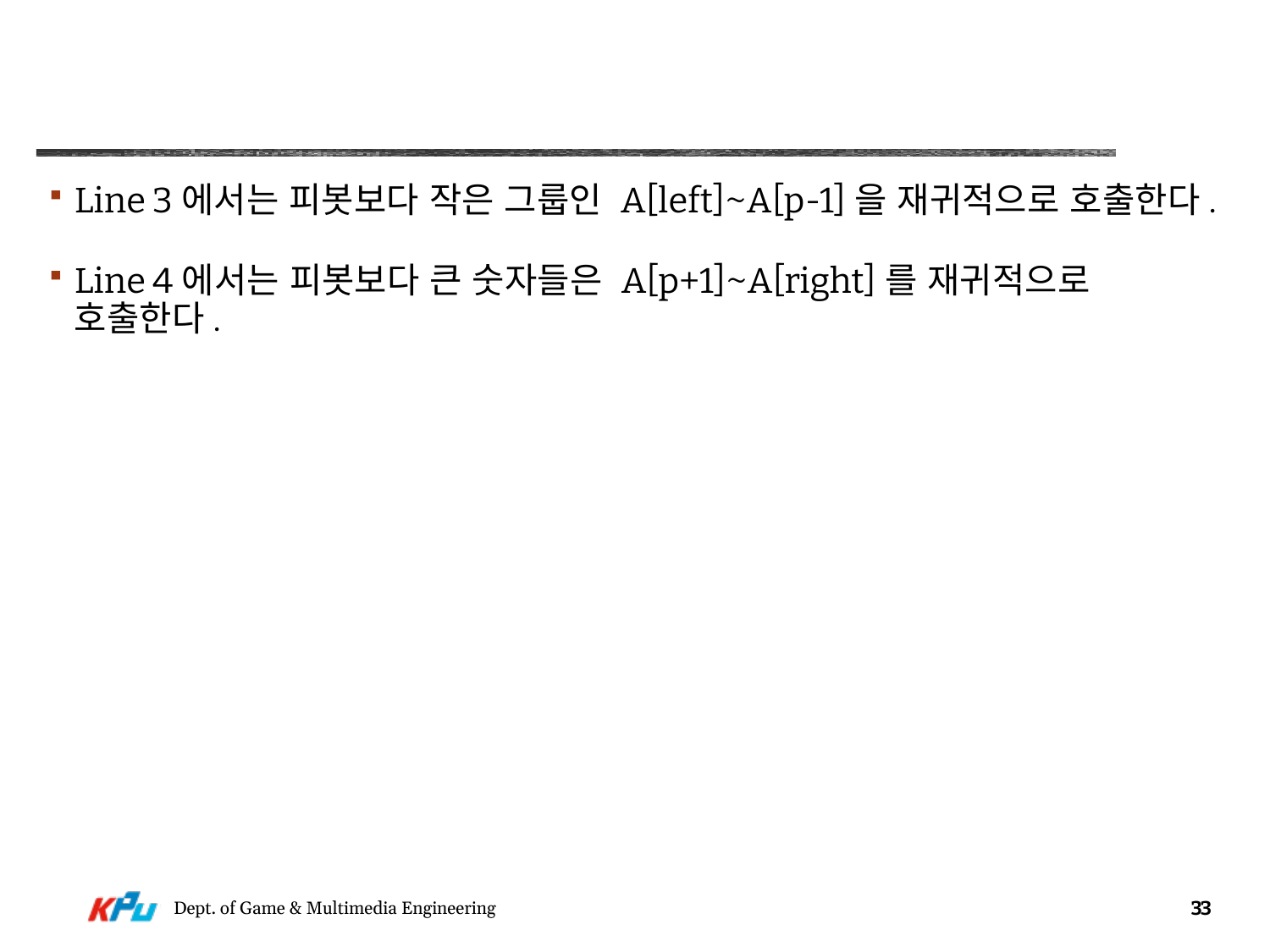

#
Line 3에서는 피봇보다 작은 그룹인 A[left]~A[p-1]을 재귀적으로 호출한다.
Line 4에서는 피봇보다 큰 숫자들은 A[p+1]~A[right]를 재귀적으로 호출한다.
Dept. of Game & Multimedia Engineering
33